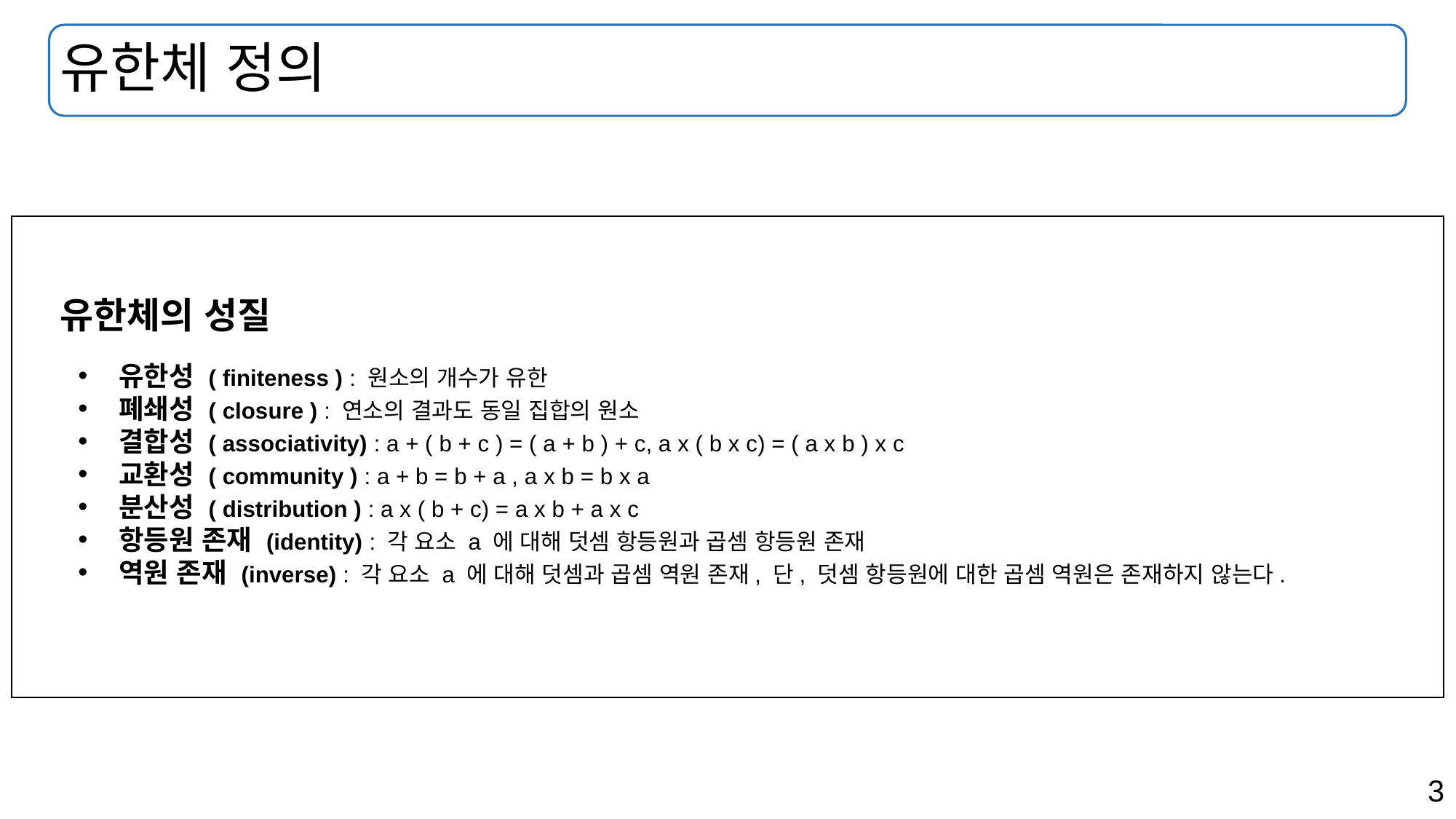

# 유한체 정의

유한체의 성질
유한성 ( finiteness ) : 원소의 개수가 유한
폐쇄성 ( closure ) : 연소의 결과도 동일 집합의 원소
결합성 ( associativity) : a + ( b + c ) = ( a + b ) + c, a x ( b x c) = ( a x b ) x c
교환성 ( community ) : a + b = b + a , a x b = b x a
분산성 ( distribution ) : a x ( b + c) = a x b + a x c
항등원 존재 (identity) : 각 요소 a 에 대해 덧셈 항등원과 곱셈 항등원 존재
역원 존재 (inverse) : 각 요소 a 에 대해 덧셈과 곱셈 역원 존재, 단, 덧셈 항등원에 대한 곱셈 역원은 존재하지 않는다.